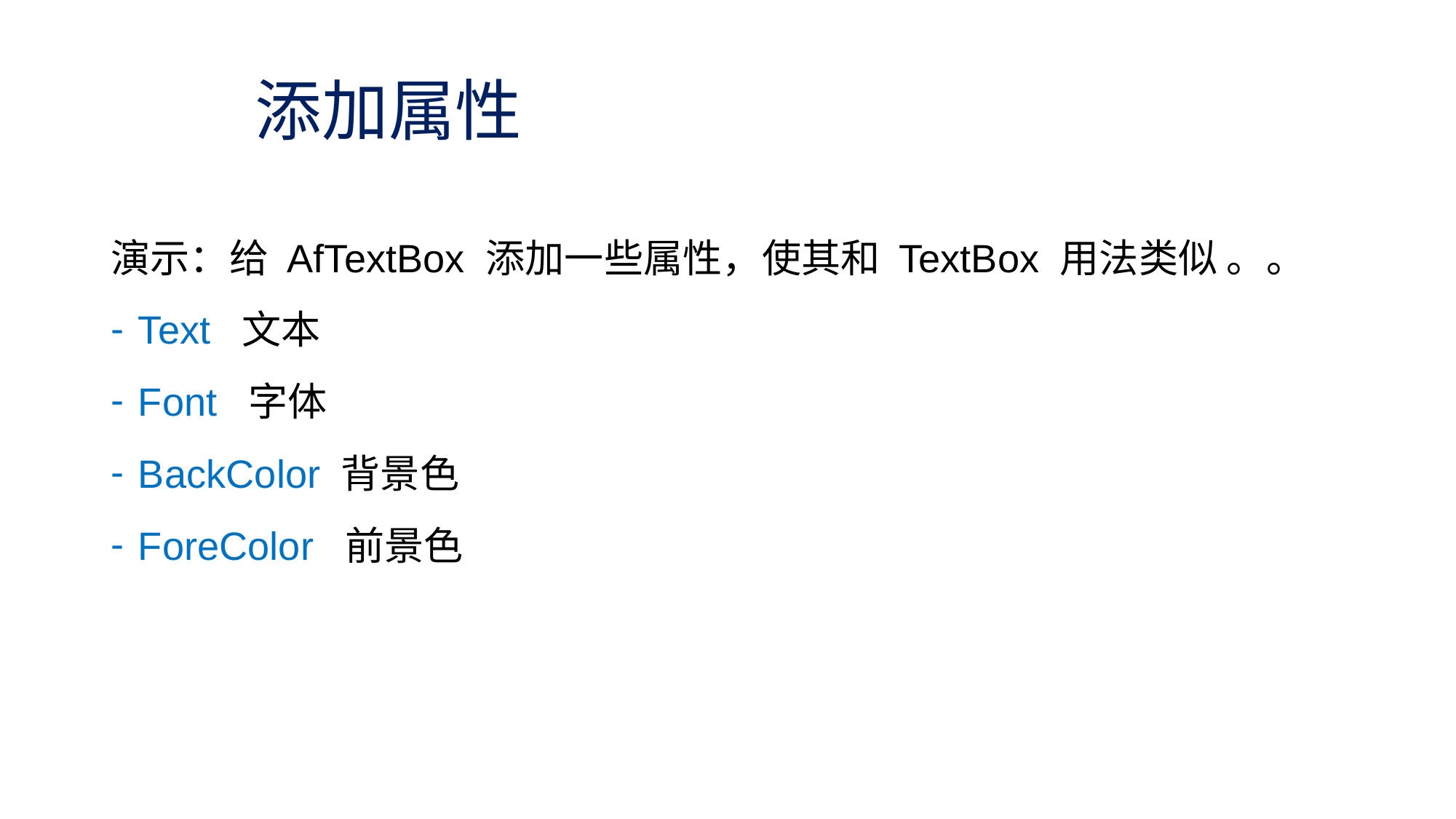

# 添加属性
演示：给 AfTextBox 添加一些属性，使其和 TextBox 用法类似 。。
Text  文本
Font  字体
BackColor 背景色
ForeColor  前景色